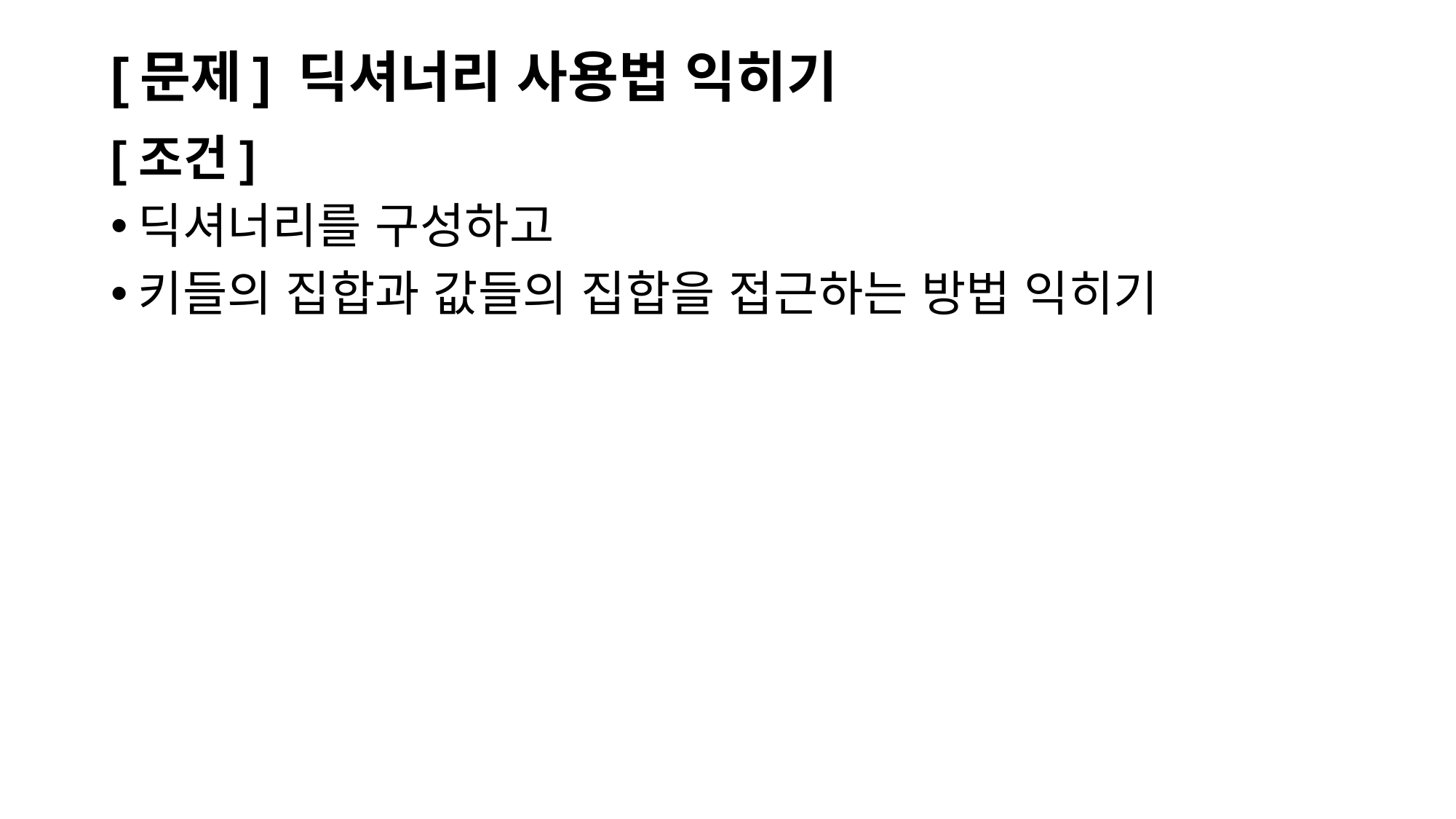

# [문제] 딕셔너리 사용법 익히기
[조건]
딕셔너리를 구성하고
키들의 집합과 값들의 집합을 접근하는 방법 익히기